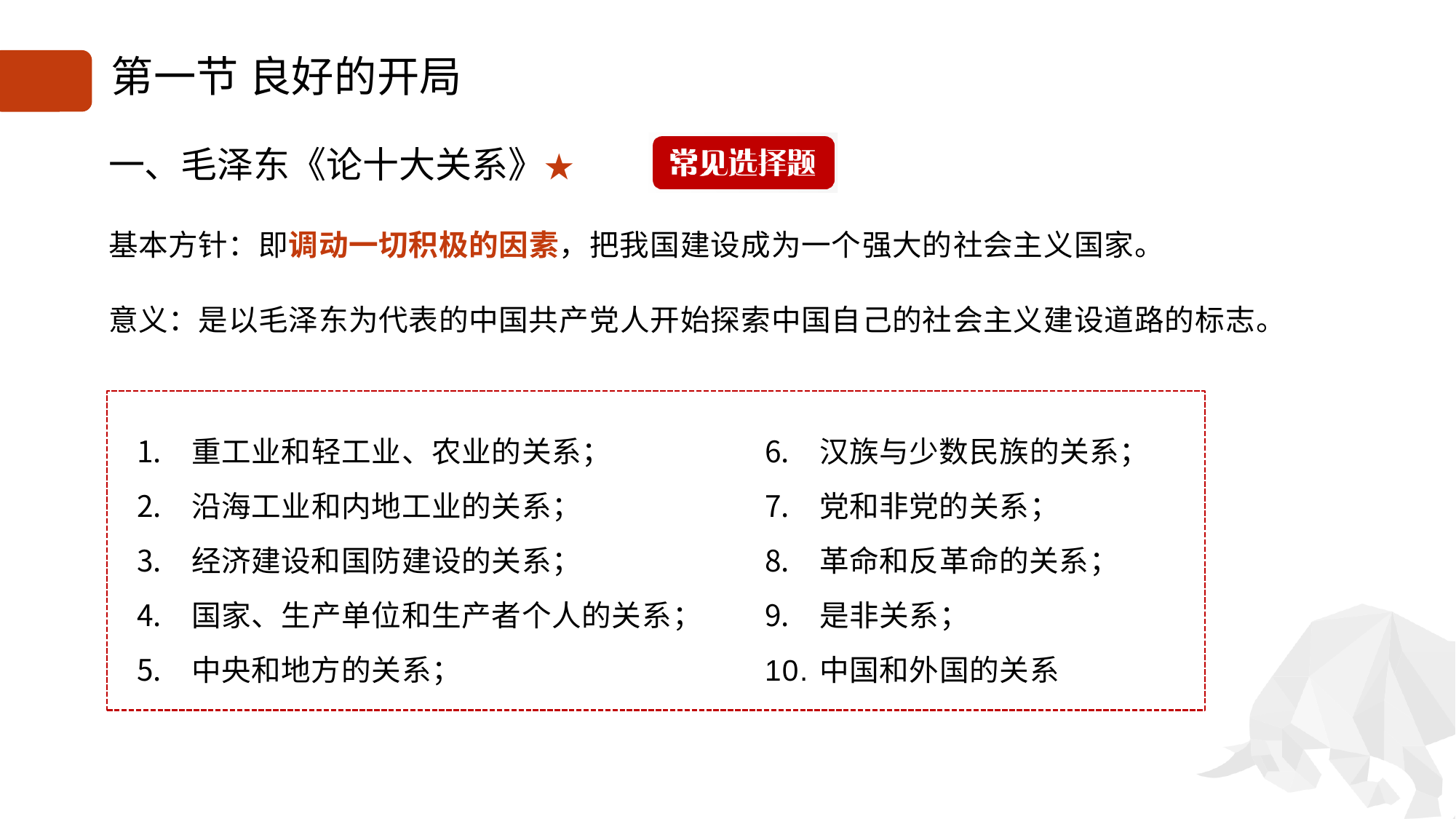

# 第一节 良好的开局

一、毛泽东《论十大关系》★

基本方针：即调动一切积极的因素，把我国建设成为一个强大的社会主义国家。

意义：是以毛泽东为代表的中国共产党人开始探索中国自己的社会主义建设道路的标志。

重工业和轻工业、农业的关系；
沿海工业和内地工业的关系；
经济建设和国防建设的关系；
国家、生产单位和生产者个人的关系；
中央和地方的关系；
汉族与少数民族的关系；
党和非党的关系；
革命和反革命的关系；
是非关系；
10.	中国和外国的关系